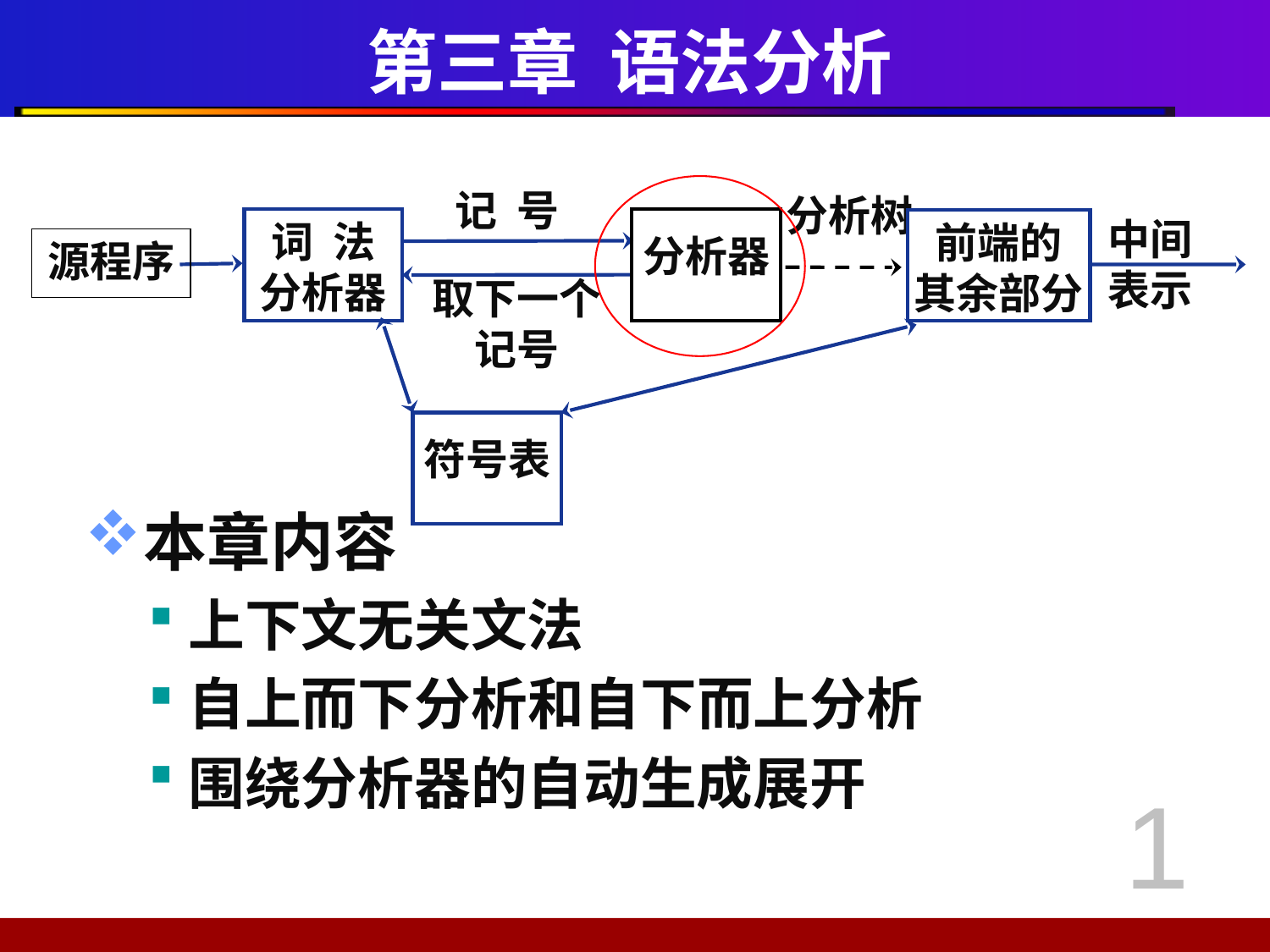

# 第三章  语法分析

记  号
分析树
词  法
分析器
分析器
前端的
其余部分
中间表示
源程序

取下一个记号

符号表
本章内容
上下文无关文法
自上而下分析和自下而上分析
围绕分析器的自动生成展开

1